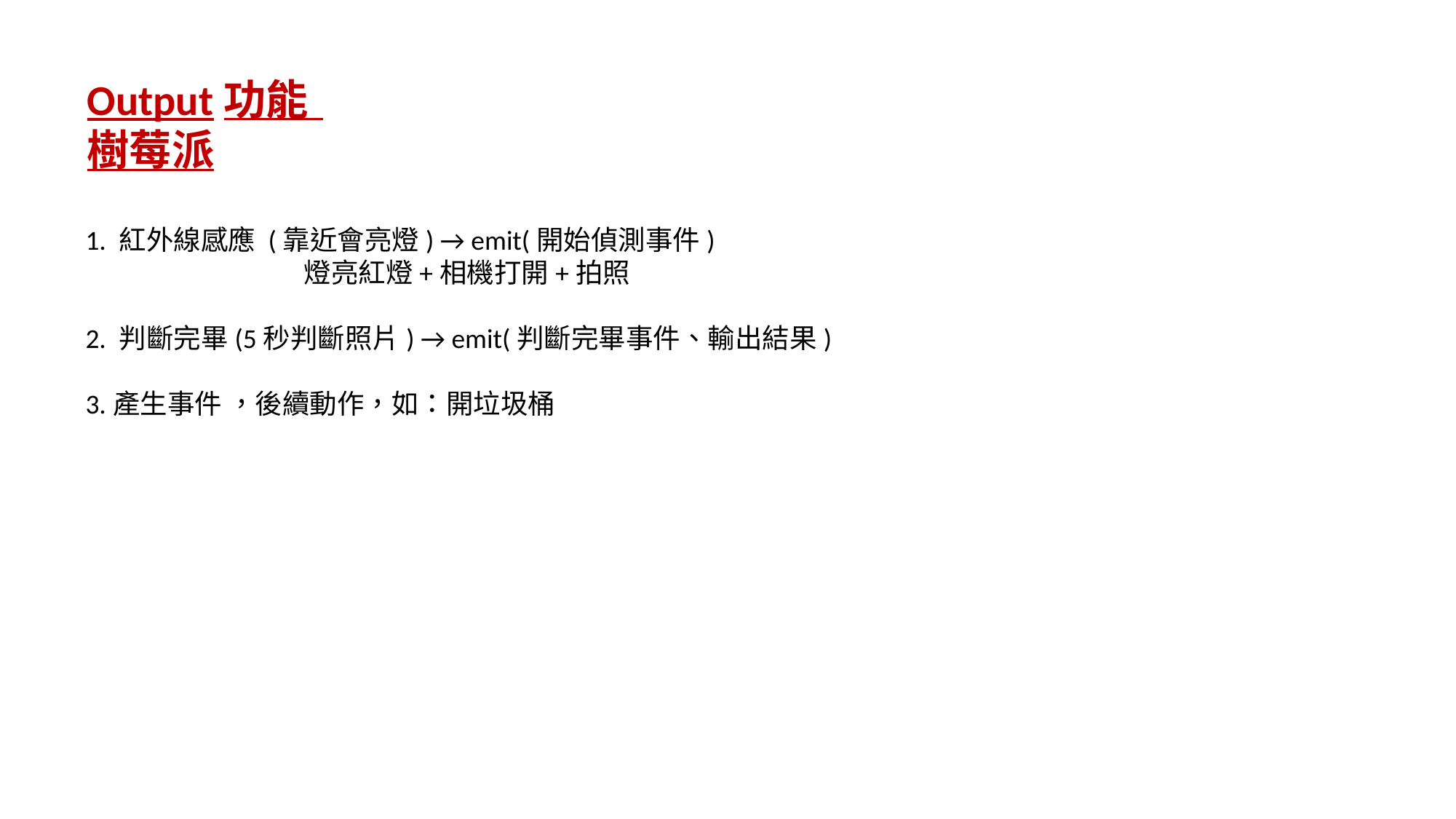

Output功能
樹莓派
1. 紅外線感應 (靠近會亮燈) → emit(開始偵測事件)
		燈亮紅燈+相機打開+拍照
2. 判斷完畢(5秒判斷照片) → emit(判斷完畢事件、輸出結果)
3.產生事件 ，後續動作，如：開垃圾桶